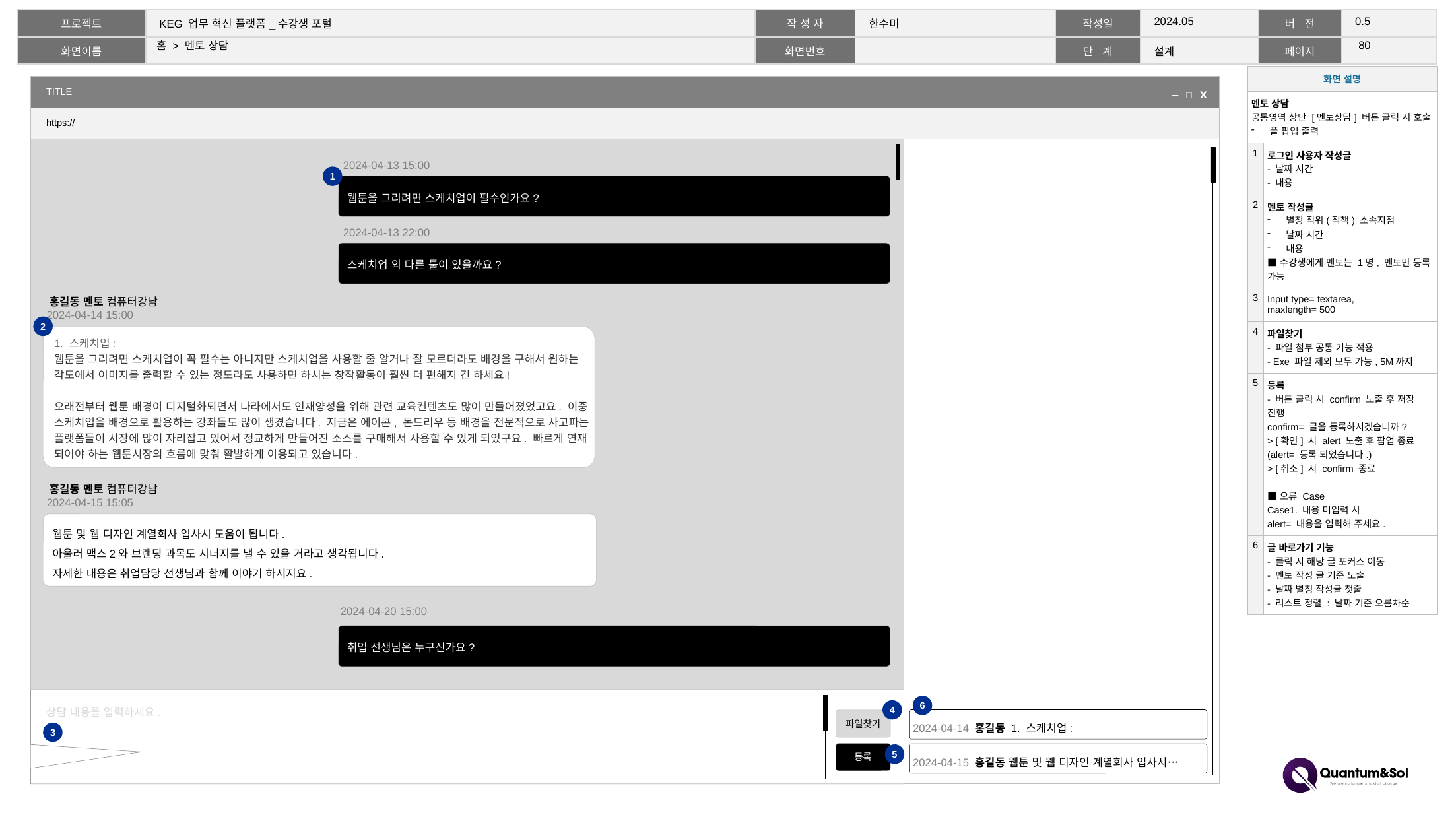

80

# 홈 > 멘토 상담
| 화면 설명 |  |
| --- | --- |
| 멘토 상담 공통영역 상단 [멘토상담] 버튼 클릭 시 호출 풀 팝업 출력 |  |
| 1 | 로그인 사용자 작성글 - 날짜 시간 - 내용 |
| 2 | 멘토 작성글 별칭 직위(직책) 소속지점 날짜 시간 내용 ■수강생에게 멘토는 1명, 멘토만 등록 가능 |
| 3 | Input type= textarea, maxlength= 500 |
| 4 | 파일찾기 - 파일 첨부 공통 기능 적용 - Exe 파일 제외 모두 가능, 5M까지 |
| 5 | 등록 - 버튼 클릭 시 confirm 노출 후 저장 진행 confirm= 글을 등록하시겠습니까? > [확인] 시 alert 노출 후 팝업 종료 (alert= 등록 되었습니다.) > [취소] 시 confirm 종료 ■ 오류 Case Case1. 내용 미입력 시 alert= 내용을 입력해 주세요. |
| 6 | 글 바로가기 기능 - 클릭 시 해당 글 포커스 이동 - 멘토 작성 글 기준 노출 - 날짜 별칭 작성글 첫줄 - 리스트 정렬 : 날짜 기준 오름차순 |
| TITLE |
| --- |
| https:// |

─   □   Ⅹ

2024-04-13 15:00
1
웹툰을 그리려면 스케치업이 필수인가요?
2024-04-13 22:00
스케치업 외 다른 툴이 있을까요?
 홍길동 멘토 컴퓨터강남
 2024-04-14 15:00
2
1. 스케치업:
웹툰을 그리려면 스케치업이 꼭 필수는 아니지만 스케치업을 사용할 줄 알거나 잘 모르더라도 배경을 구해서 원하는 각도에서 이미지를 출력할 수 있는 정도라도 사용하면 하시는 창작활동이 훨씬 더 편해지 긴 하세요!
​
오래전부터 웹툰 배경이 디지털화되면서 나라에서도 인재양성을 위해 관련 교육컨텐츠도 많이 만들어졌었고요. 이중 스케치업을 배경으로 활용하는 강좌들도 많이 생겼습니다. 지금은 에이콘, 돈드리우 등 배경을 전문적으로 사고파는 플랫폼들이 시장에 많이 자리잡고 있어서 정교하게 만들어진 소스를 구매해서 사용할 수 있게 되었구요. 빠르게 연재 되어야 하는 웹툰시장의 흐름에 맞춰 활발하게 이용되고 있습니다.
 홍길동 멘토 컴퓨터강남
 2024-04-15 15:05
웹툰 및 웹 디자인 계열회사 입사시 도움이 됩니다.
아울러 맥스2와 브랜딩 과목도 시너지를 낼 수 있을 거라고 생각됩니다.
자세한 내용은 취업담당 선생님과 함께 이야기 하시지요.
2024-04-20 15:00
취업 선생님은 누구신가요?
상담 내용을 입력하세요.

6
4
 2024-04-14 홍길동 1. 스케치업:
파일찾기
3
등록
 2024-04-15 홍길동 웹툰 및 웹 디자인 계열회사 입사시…
5